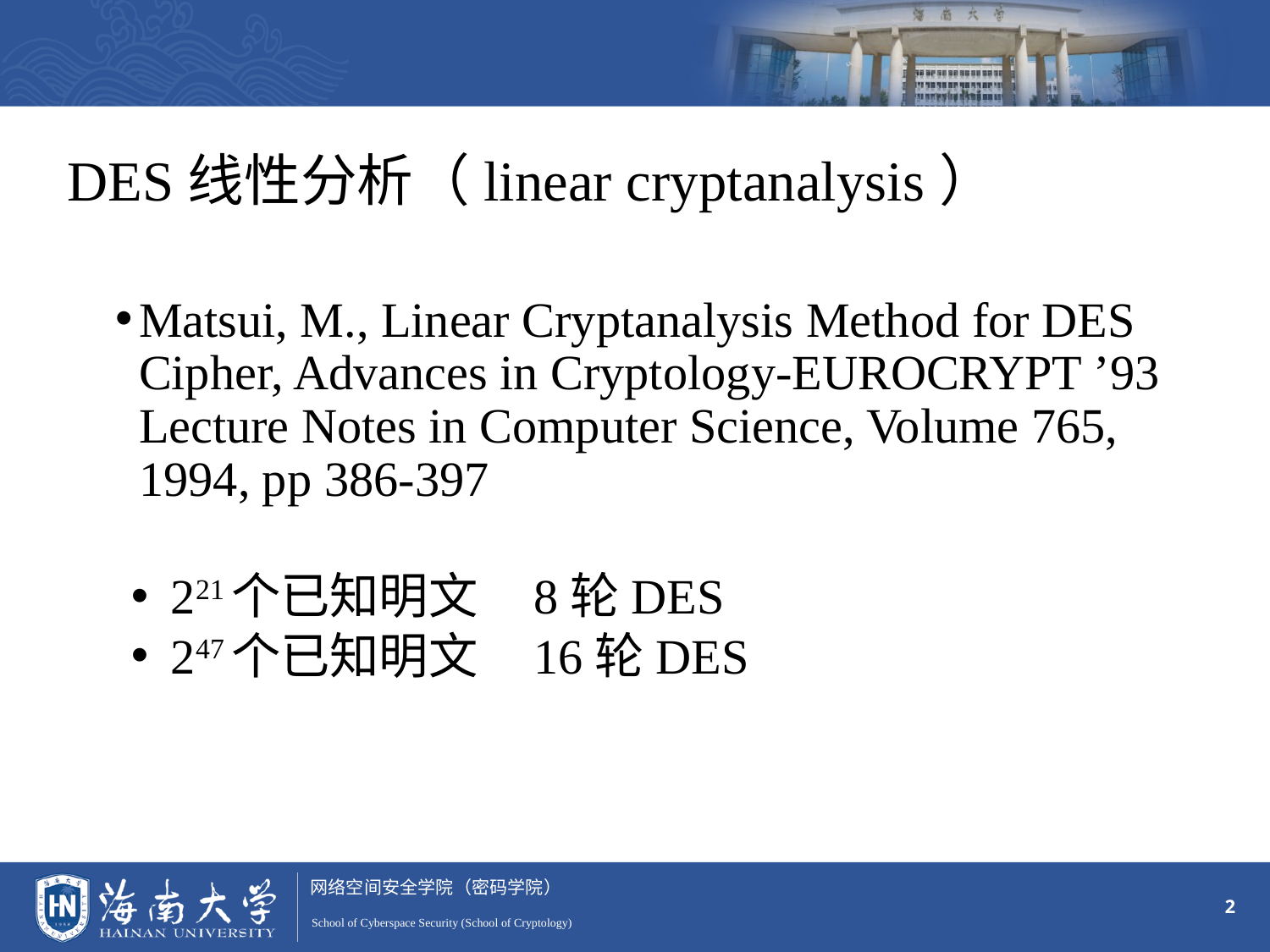

DES线性分析（linear cryptanalysis）
M. Matsui提出线性分析攻击方法（1993）
Matsui, M., Linear Cryptanalysis Method for DES Cipher, Advances in Cryptology-EUROCRYPT ’93 Lecture Notes in Computer Science, Volume 765, 1994, pp 386-397
线性分析是一种已知明文攻击
221个已知明文    8轮DES
247个已知明文    16轮DES

2